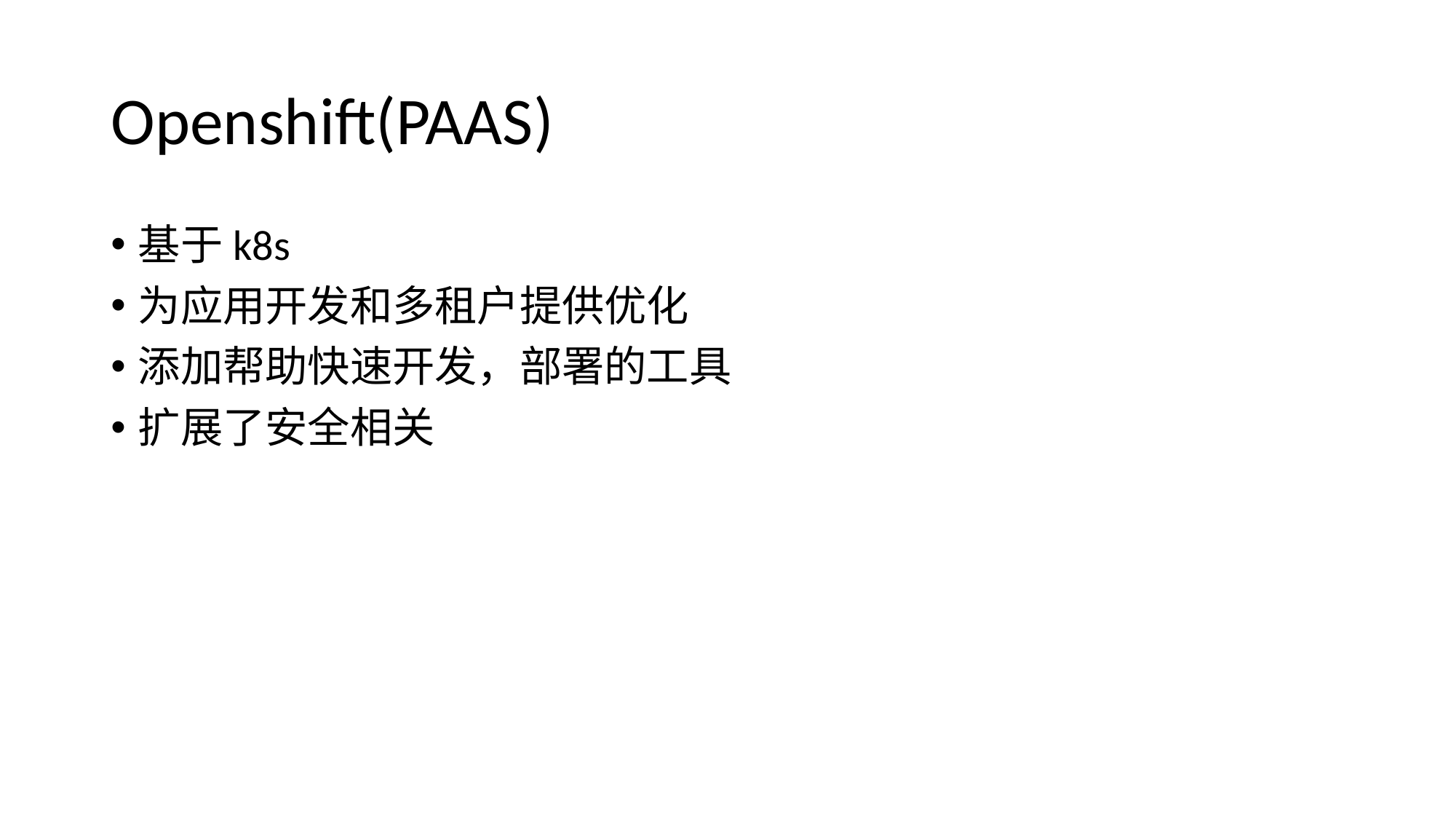

# Openshift(PAAS)
基于k8s
为应用开发和多租户提供优化
添加帮助快速开发，部署的工具
扩展了安全相关